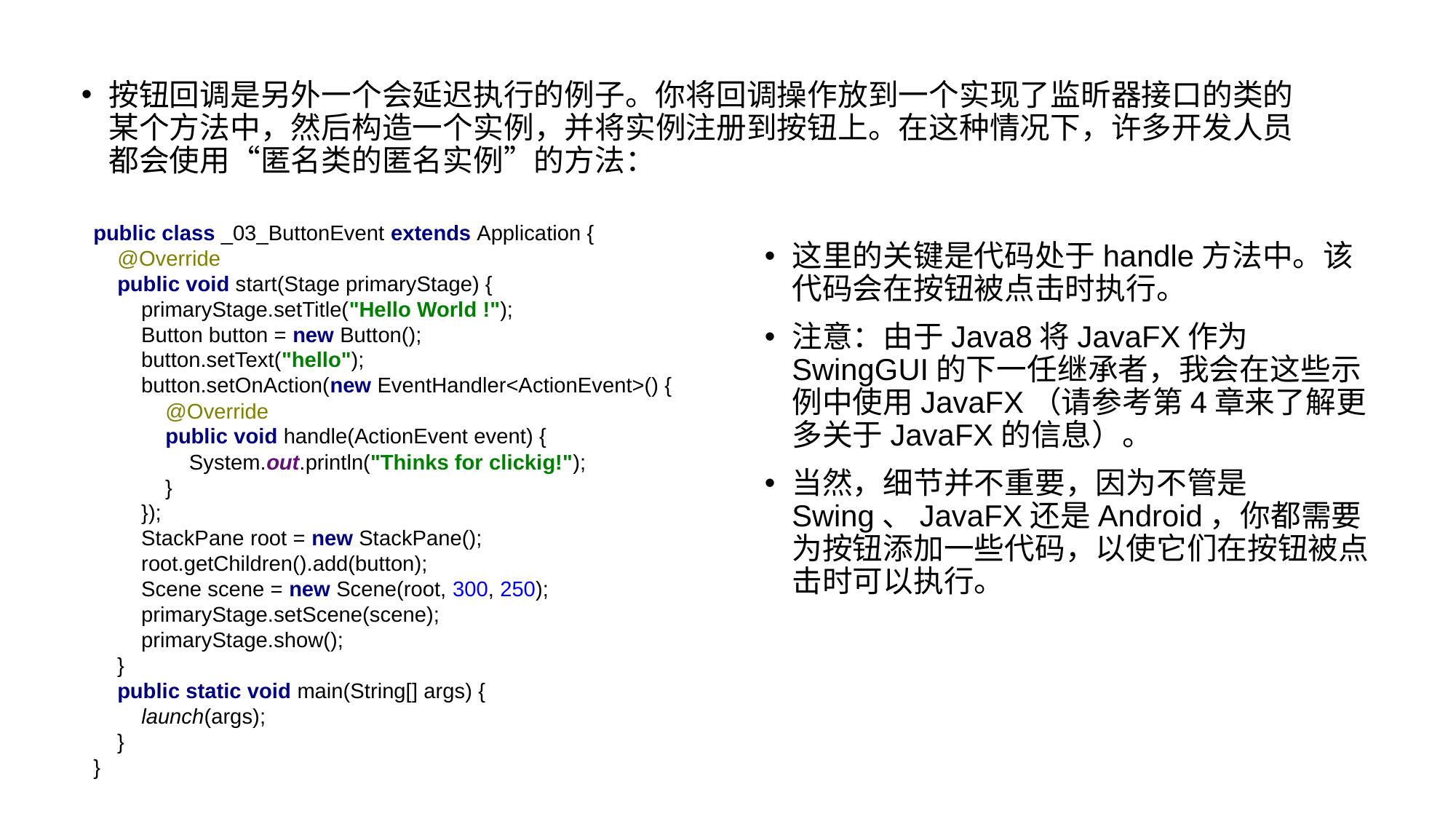

按钮回调是另外一个会延迟执行的例子。你将回调操作放到一个实现了监昕器接口的类的某个方法中，然后构造一个实例，并将实例注册到按钮上。在这种情况下，许多开发人员都会使用“匿名类的匿名实例”的方法：
public class _03_ButtonEvent extends Application {
    @Override
    public void start(Stage primaryStage) {
        primaryStage.setTitle("Hello World !");
        Button button = new Button();
        button.setText("hello");
        button.setOnAction(new EventHandler<ActionEvent>() {
            @Override
            public void handle(ActionEvent event) {
                System.out.println("Thinks for clickig!");
            }
        });
        StackPane root = new StackPane();
        root.getChildren().add(button);
        Scene scene = new Scene(root, 300, 250);
        primaryStage.setScene(scene);
        primaryStage.show();
    }
    public static void main(String[] args) {
        launch(args);
    }
}
这里的关键是代码处于handle方法中。该代码会在按钮被点击时执行。
注意：由于Java8将JavaFX作为SwingGUI的下一任继承者，我会在这些示例中使用JavaFX（请参考第4章来了解更多关于JavaFX的信息）。
当然，细节并不重要，因为不管是Swing、JavaFX还是Android，你都需要为按钮添加一些代码，以使它们在按钮被点击时可以执行。